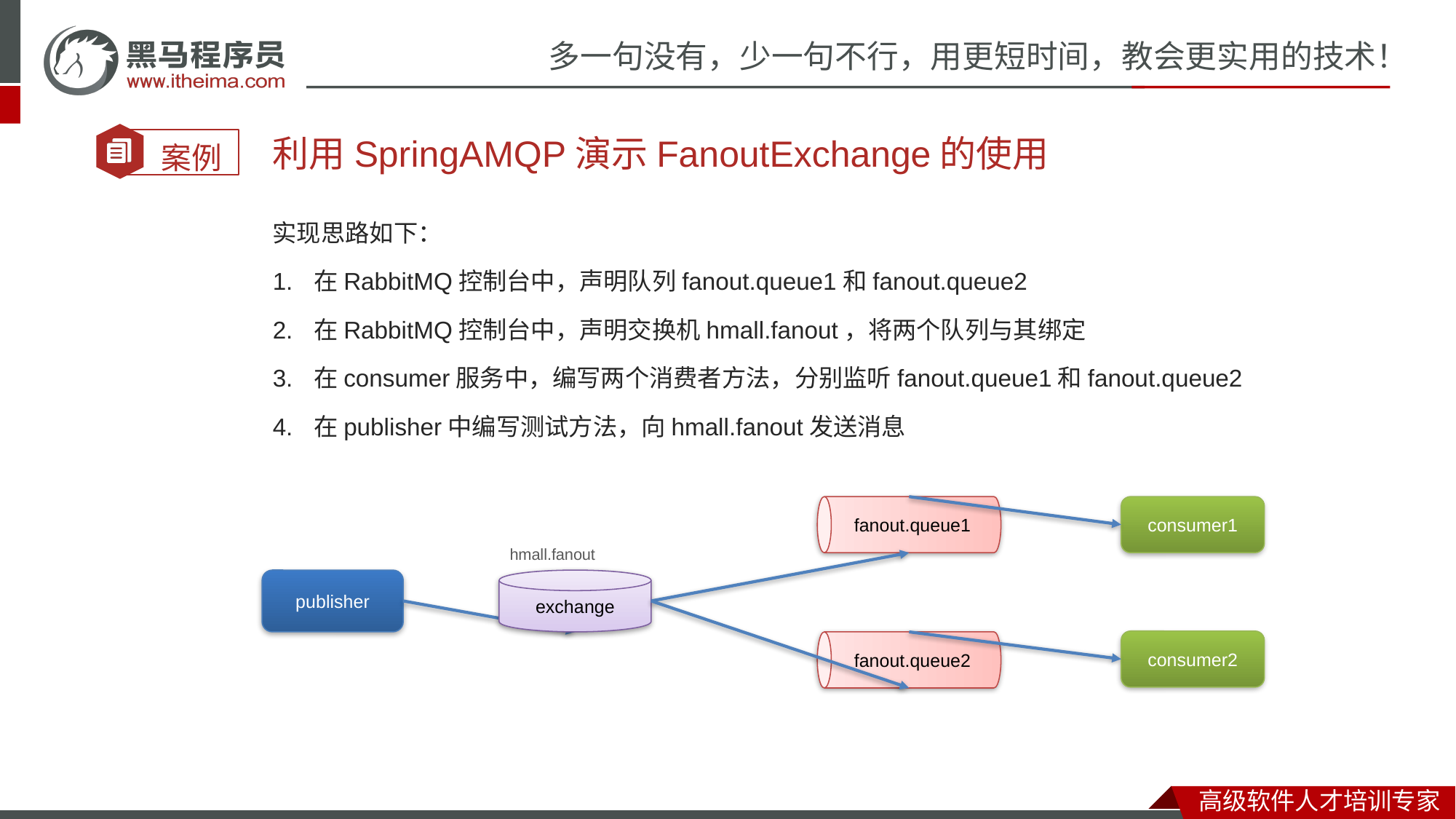

利用SpringAMQP演示FanoutExchange的使用
实现思路如下：
在RabbitMQ控制台中，声明队列fanout.queue1和fanout.queue2
在RabbitMQ控制台中，声明交换机hmall.fanout，将两个队列与其绑定
在consumer服务中，编写两个消费者方法，分别监听fanout.queue1和fanout.queue2
在publisher中编写测试方法，向hmall.fanout发送消息
fanout.queue1
consumer1
hmall.fanout
fanout.queue2
exchange
publisher
consumer2